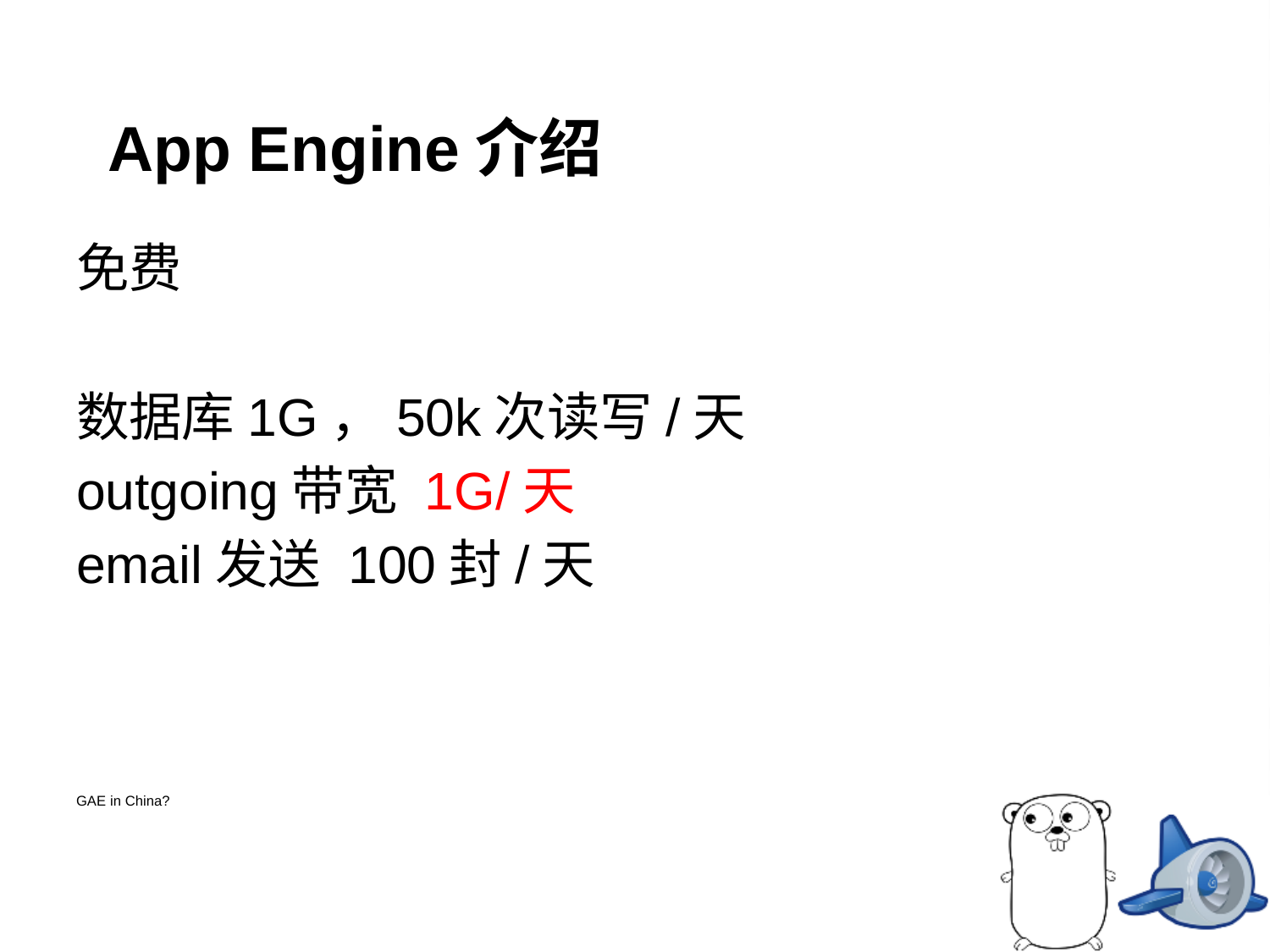

# App Engine介绍
免费

数据库1G，50k次读写/天
outgoing带宽 1G/天
email发送 100封/天

GAE in China?